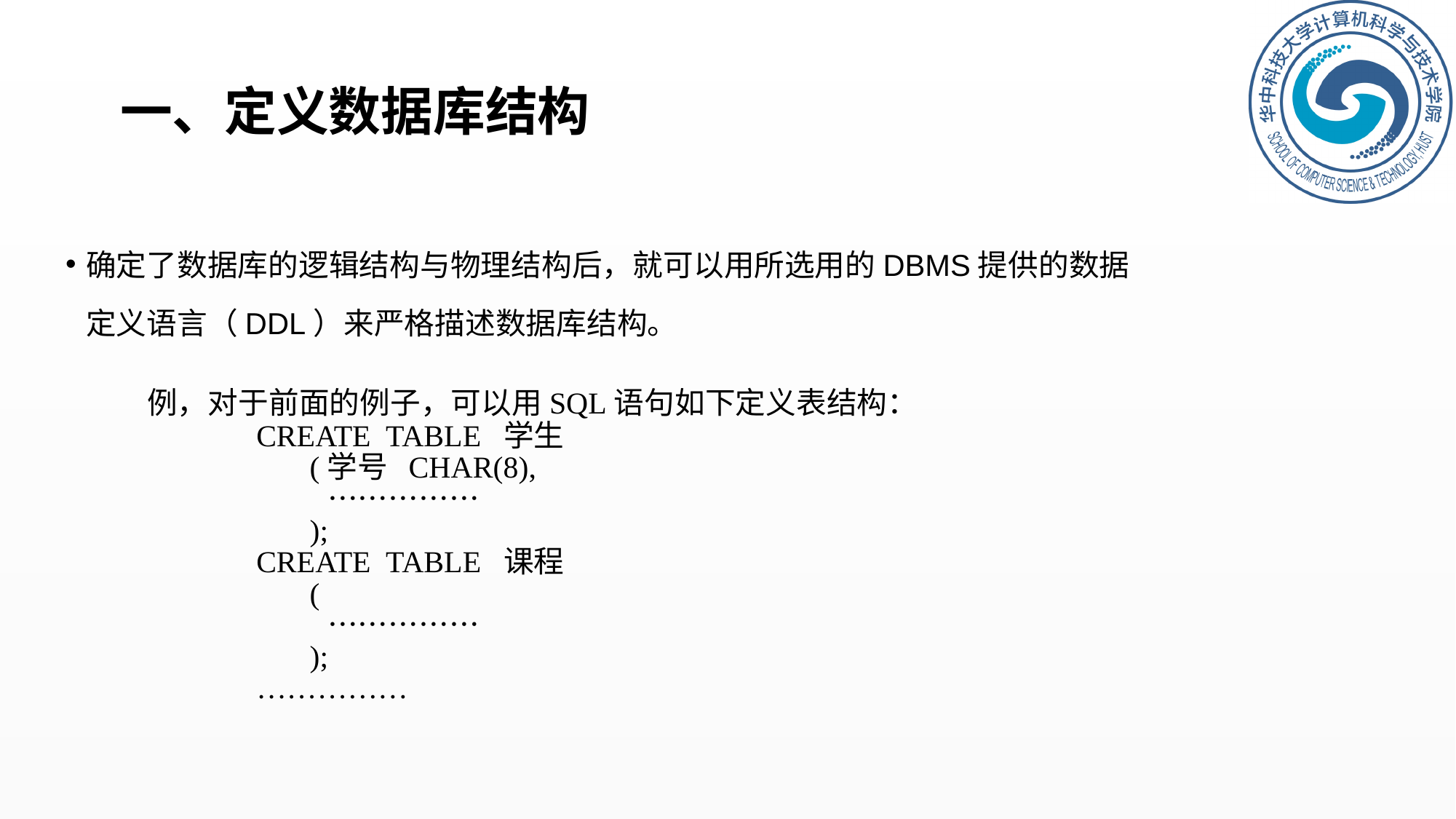

# 一、定义数据库结构
确定了数据库的逻辑结构与物理结构后，就可以用所选用的DBMS提供的数据定义语言（DDL）来严格描述数据库结构。

例，对于前面的例子，可以用SQL语句如下定义表结构：
CREATE  TABLE  学生
       (学号  CHAR(8),
     　……………
       );
CREATE  TABLE  课程
       (
     　……………
       );
……………